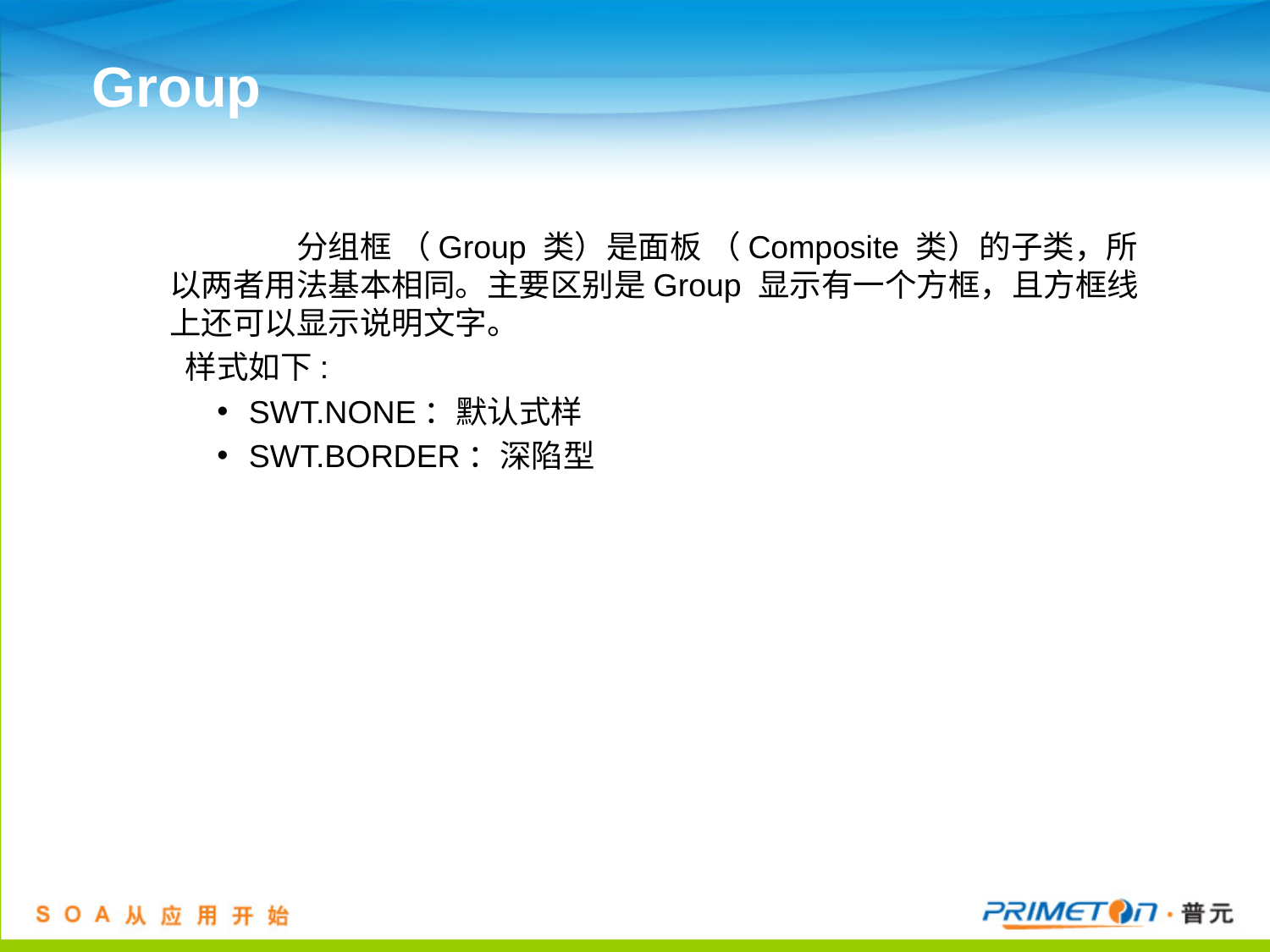

# Group

		分组框 （Group 类）是面板 （Composite 类）的子类，所以两者用法基本相同。主要区别是Group 显示有一个方框，且方框线上还可以显示说明文字。
样式如下:
SWT.NONE：默认式样
SWT.BORDER：深陷型